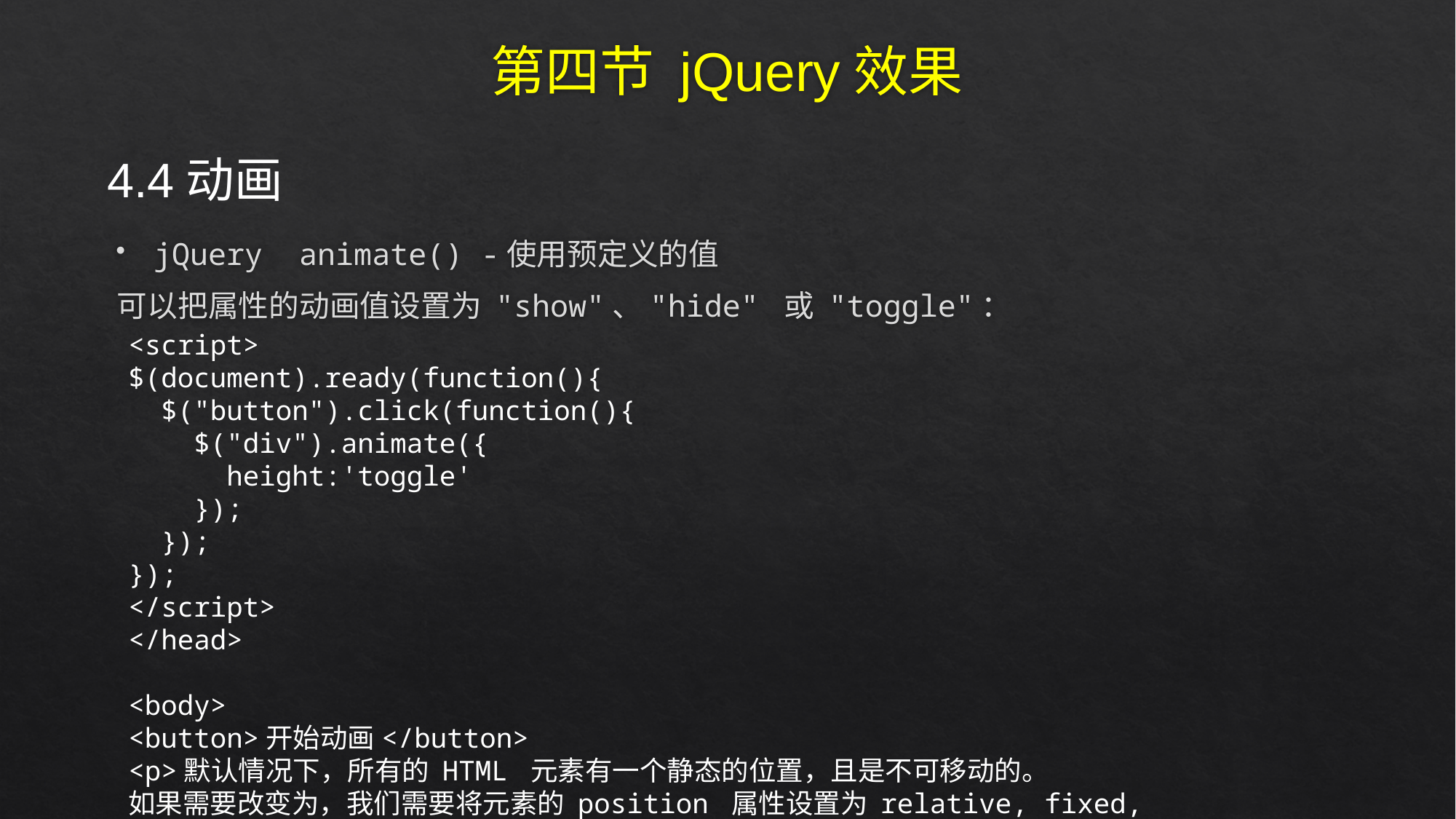

# 第四节 jQuery效果
4.4动画
jQuery  animate() -使用预定义的值
可以把属性的动画值设置为 "show"、"hide" 或 "toggle"：
<script>
$(document).ready(function(){
  $("button").click(function(){
    $("div").animate({
      height:'toggle'
    });
  });
});
</script>
</head>

<body>
<button>开始动画</button>
<p>默认情况下，所有的 HTML 元素有一个静态的位置，且是不可移动的。
如果需要改变为，我们需要将元素的 position 属性设置为 relative, fixed, 或 absolute!</p>
<div style="background:#98bf21;height:100px;width:100px;position:absolute;">
</div>

</body>